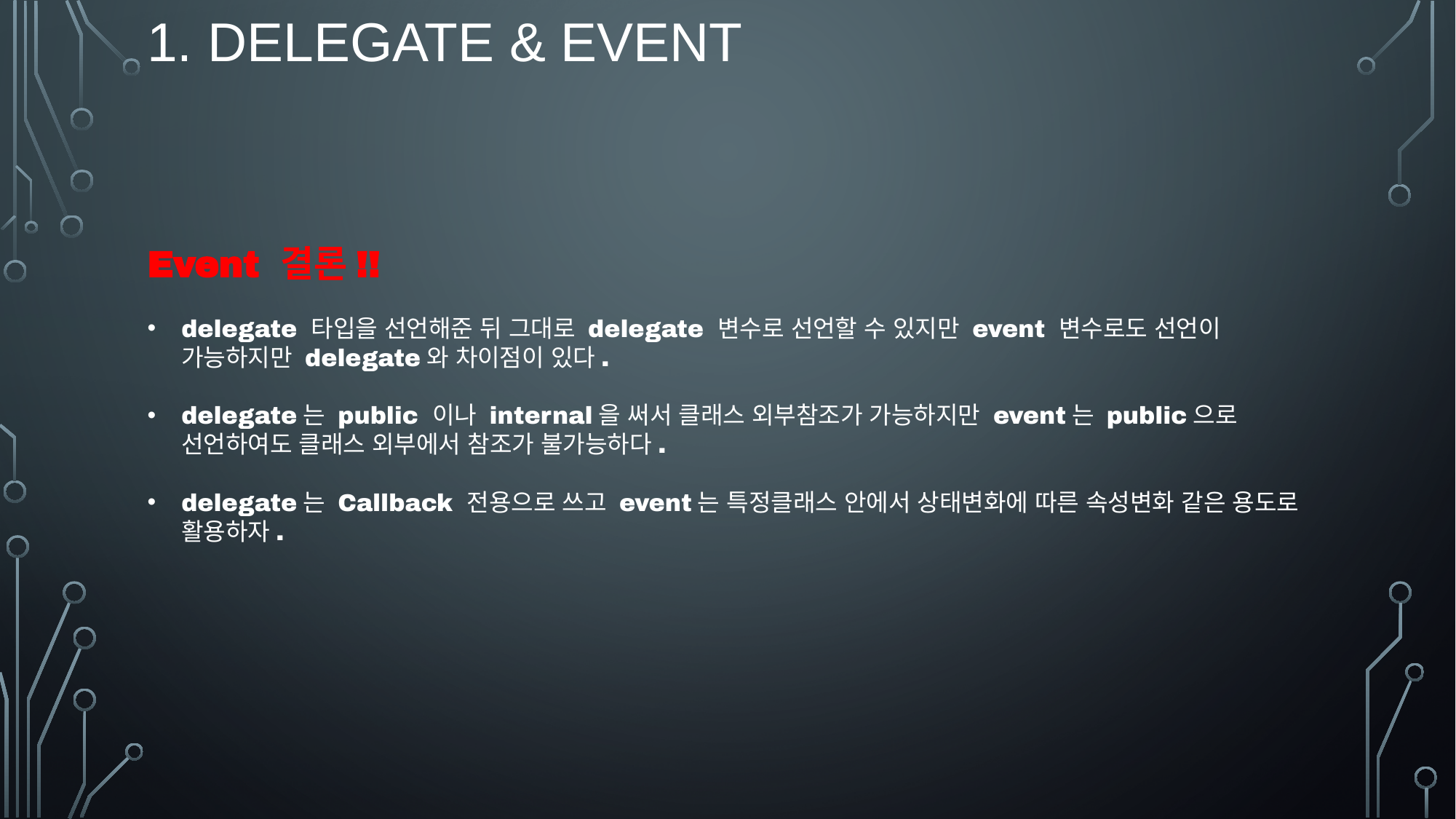

# 1. Delegate & Event
Event 결론!!

delegate 타입을 선언해준 뒤 그대로 delegate 변수로 선언할 수 있지만 event 변수로도 선언이 가능하지만 delegate와 차이점이 있다.

delegate는 public 이나 internal을 써서 클래스 외부참조가 가능하지만 event는 public으로 선언하여도 클래스 외부에서 참조가 불가능하다.

delegate는 Callback 전용으로 쓰고 event는 특정클래스 안에서 상태변화에 따른 속성변화 같은 용도로 활용하자.